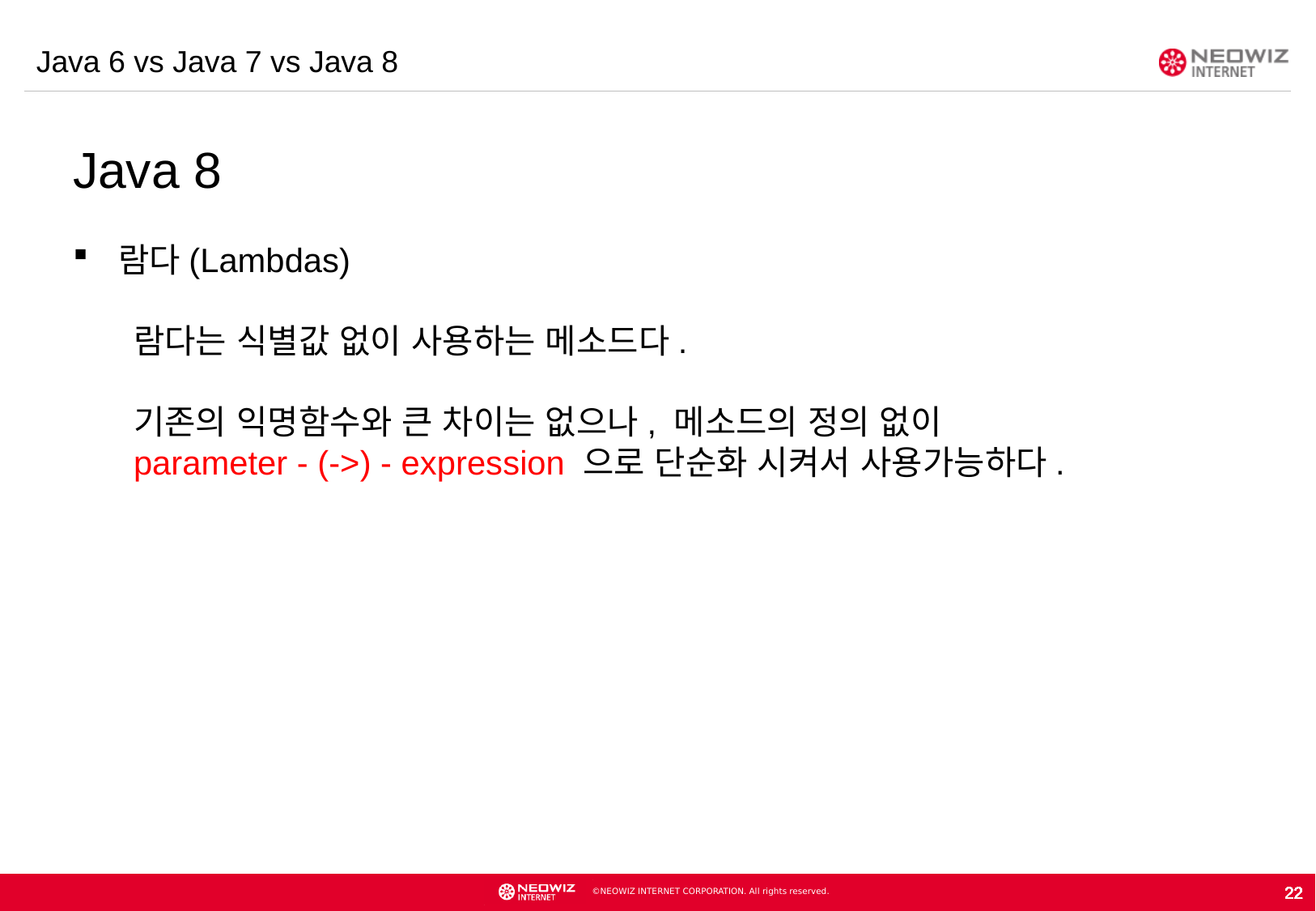

Java 6 vs Java 7 vs Java 8

Java 8

람다(Lambdas)

람다는 식별값 없이 사용하는 메소드다.

기존의 익명함수와 큰 차이는 없으나, 메소드의 정의 없이
parameter - (->) - expression 으로 단순화 시켜서 사용가능하다.

22
22
22
22
22
22
22
22
22
22
22
22
22
22
22
22
22
22